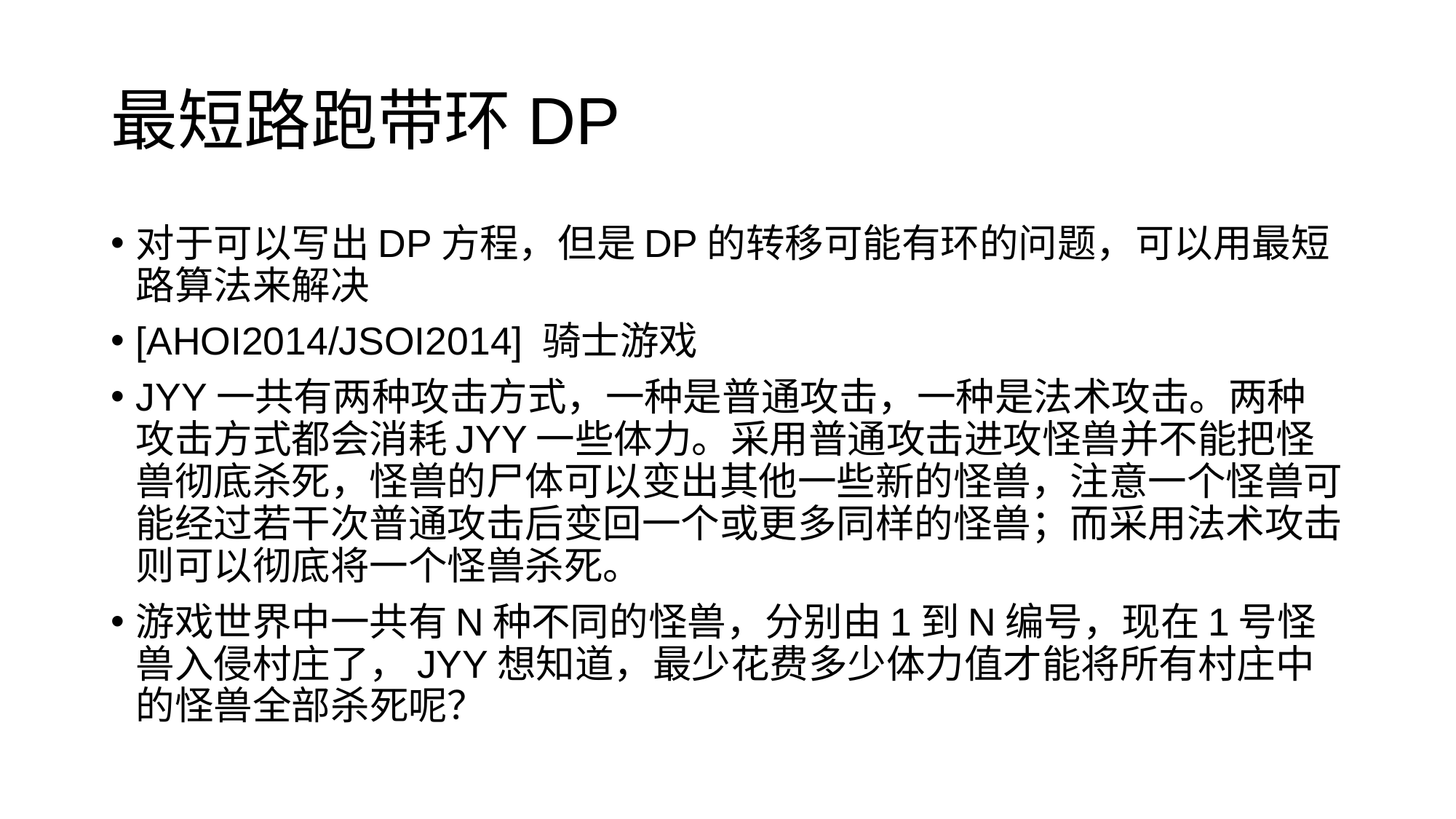

# 最短路跑带环DP
对于可以写出DP方程，但是DP的转移可能有环的问题，可以用最短路算法来解决
[AHOI2014/JSOI2014] 骑士游戏
JYY一共有两种攻击方式，一种是普通攻击，一种是法术攻击。两种攻击方式都会消耗JYY一些体力。采用普通攻击进攻怪兽并不能把怪兽彻底杀死，怪兽的尸体可以变出其他一些新的怪兽，注意一个怪兽可能经过若干次普通攻击后变回一个或更多同样的怪兽；而采用法术攻击则可以彻底将一个怪兽杀死。
游戏世界中一共有N种不同的怪兽，分别由1到N编号，现在1号怪兽入侵村庄了，JYY想知道，最少花费多少体力值才能将所有村庄中的怪兽全部杀死呢？